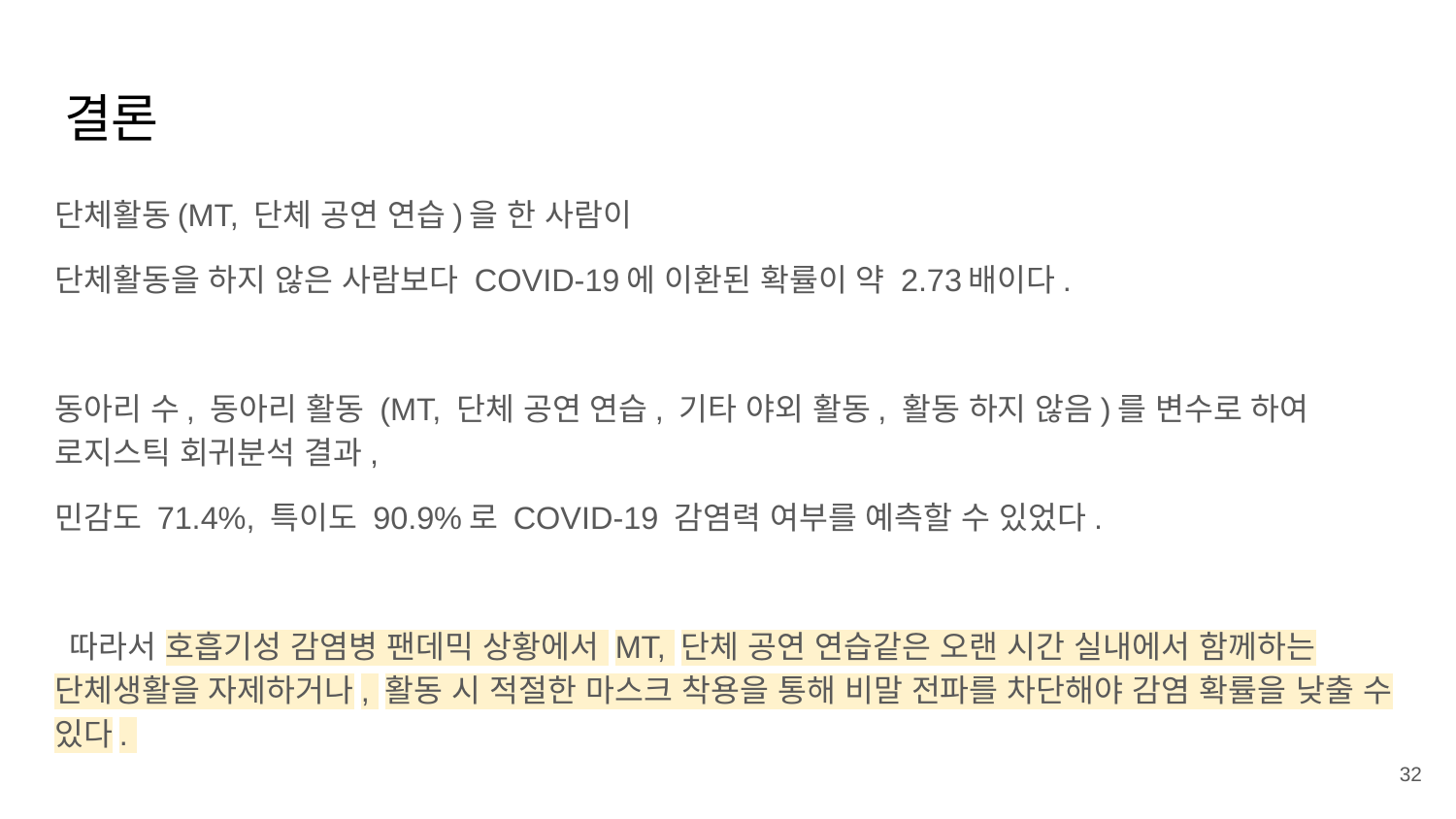

# 결론
단체활동(MT, 단체 공연 연습)을 한 사람이
단체활동을 하지 않은 사람보다 COVID-19에 이환된 확률이 약 2.73배이다.

동아리 수, 동아리 활동 (MT, 단체 공연 연습, 기타 야외 활동, 활동 하지 않음)를 변수로 하여 로지스틱 회귀분석 결과,
민감도 71.4%, 특이도 90.9%로 COVID-19 감염력 여부를 예측할 수 있었다.

 따라서 호흡기성 감염병 팬데믹 상황에서 MT, 단체 공연 연습같은 오랜 시간 실내에서 함께하는 단체생활을 자제하거나, 활동 시 적절한 마스크 착용을 통해 비말 전파를 차단해야 감염 확률을 낮출 수 있다.
32